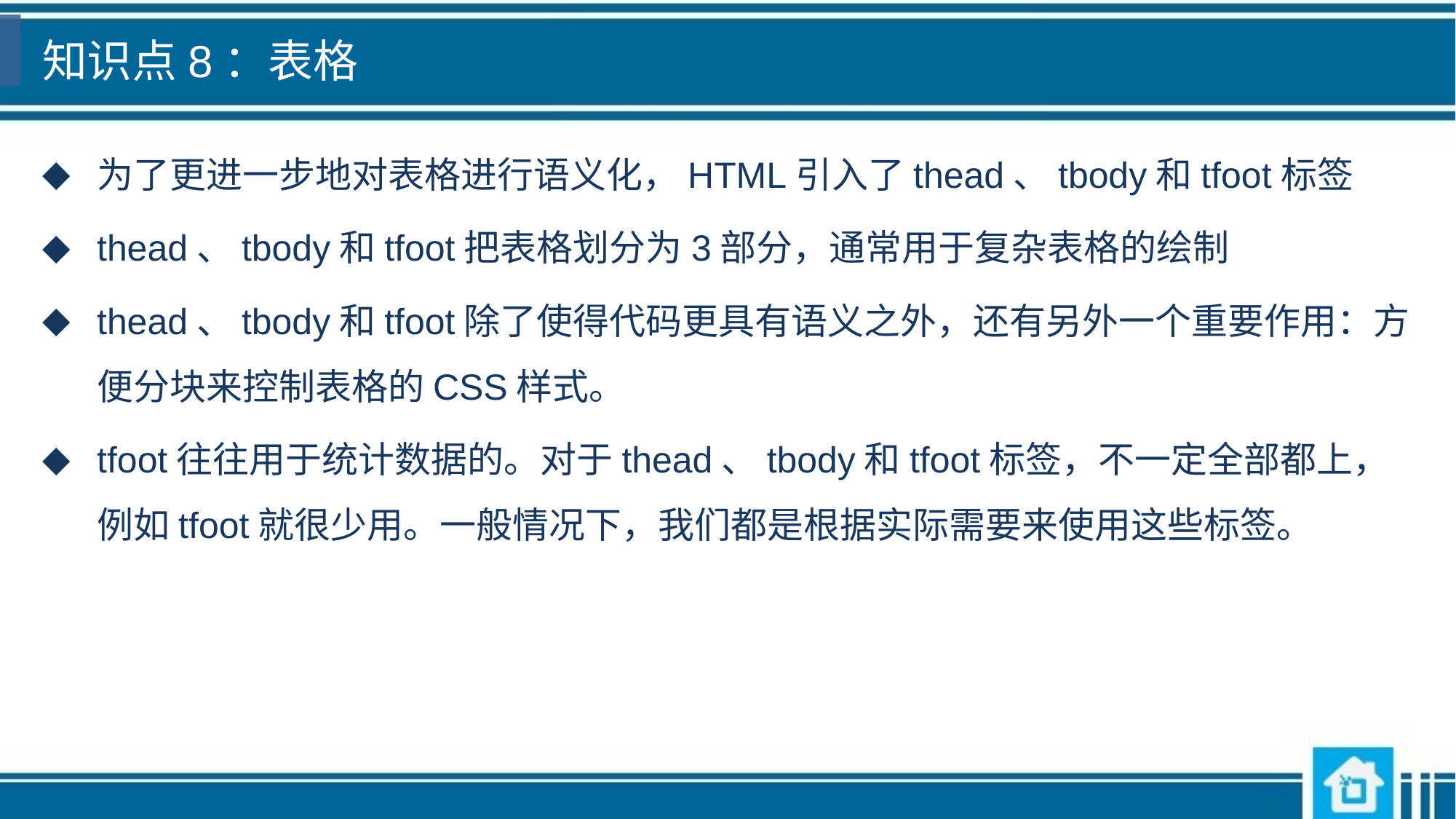

# 知识点8：表格
为了更进一步地对表格进行语义化，HTML引入了thead、tbody和tfoot标签
thead、tbody和tfoot把表格划分为3部分，通常用于复杂表格的绘制
thead、tbody和tfoot除了使得代码更具有语义之外，还有另外一个重要作用：方便分块来控制表格的CSS样式。
tfoot往往用于统计数据的。对于thead、tbody和tfoot标签，不一定全部都上，例如tfoot就很少用。一般情况下，我们都是根据实际需要来使用这些标签。